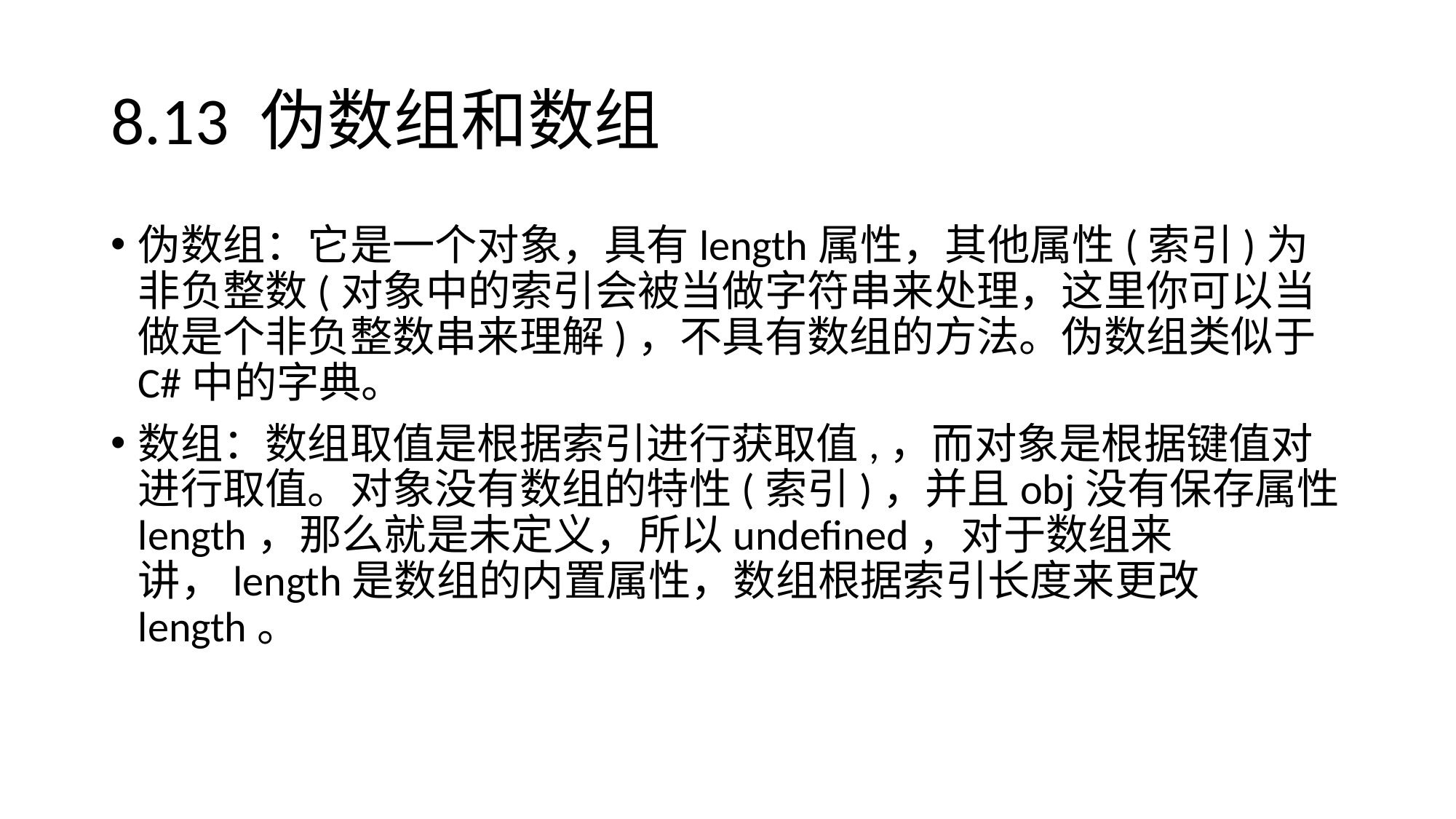

# 8.13 伪数组和数组
伪数组：它是一个对象，具有length属性，其他属性(索引)为非负整数(对象中的索引会被当做字符串来处理，这里你可以当做是个非负整数串来理解)，不具有数组的方法。伪数组类似于C#中的字典。
数组：数组取值是根据索引进行获取值,，而对象是根据键值对进行取值。对象没有数组的特性(索引)，并且obj没有保存属性length，那么就是未定义，所以undefined，对于数组来讲，length是数组的内置属性，数组根据索引长度来更改length。